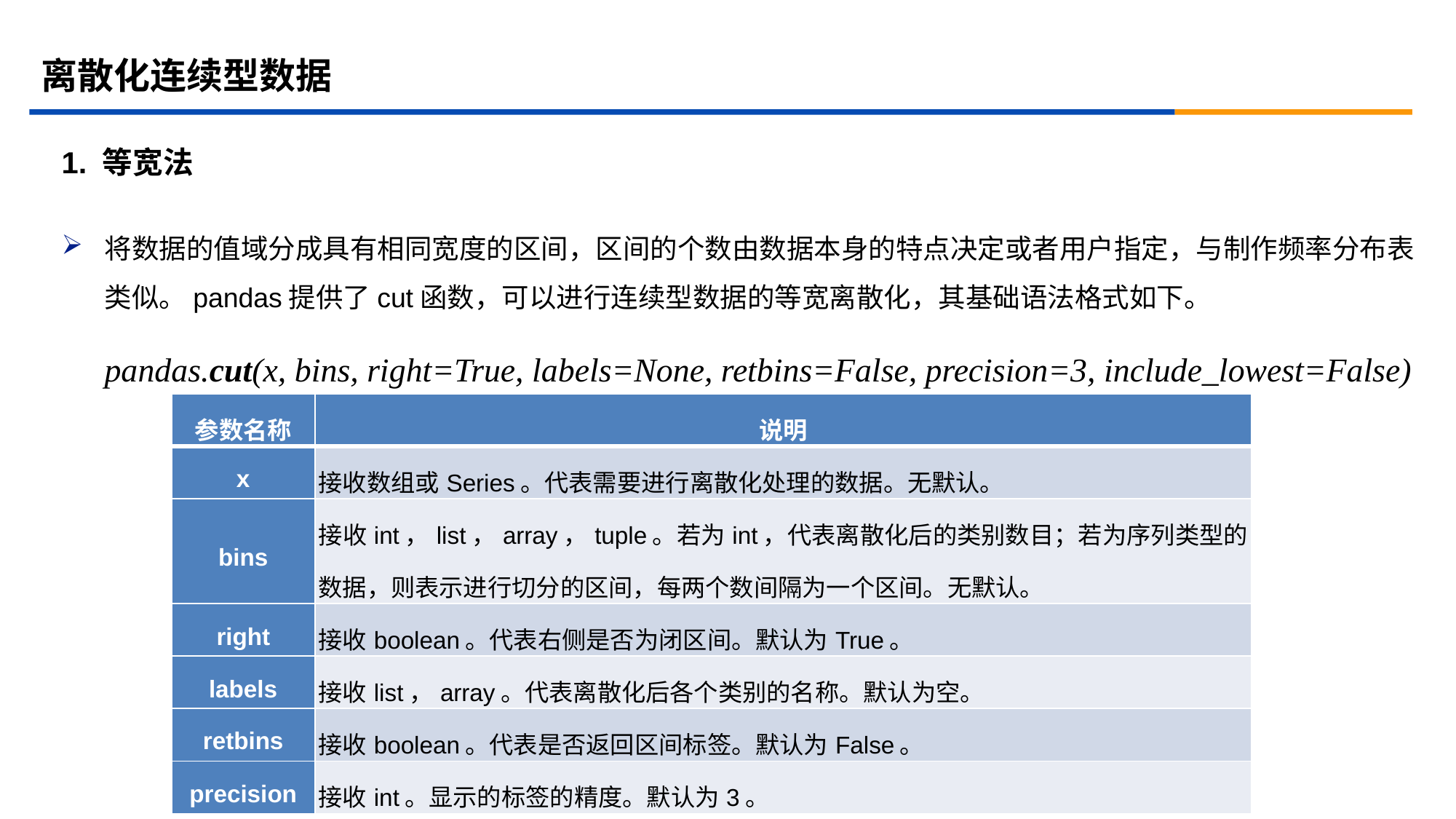

# 离散化连续型数据
1. 等宽法
将数据的值域分成具有相同宽度的区间，区间的个数由数据本身的特点决定或者用户指定，与制作频率分布表类似。pandas提供了cut函数，可以进行连续型数据的等宽离散化，其基础语法格式如下。
pandas.cut(x, bins, right=True, labels=None, retbins=False, precision=3, include_lowest=False)
| 参数名称 | 说明 |
| --- | --- |
| x | 接收数组或Series。代表需要进行离散化处理的数据。无默认。 |
| bins | 接收int，list，array，tuple。若为int，代表离散化后的类别数目；若为序列类型的数据，则表示进行切分的区间，每两个数间隔为一个区间。无默认。 |
| right | 接收boolean。代表右侧是否为闭区间。默认为True。 |
| labels | 接收list，array。代表离散化后各个类别的名称。默认为空。 |
| retbins | 接收boolean。代表是否返回区间标签。默认为False。 |
| precision | 接收int。显示的标签的精度。默认为3。 |